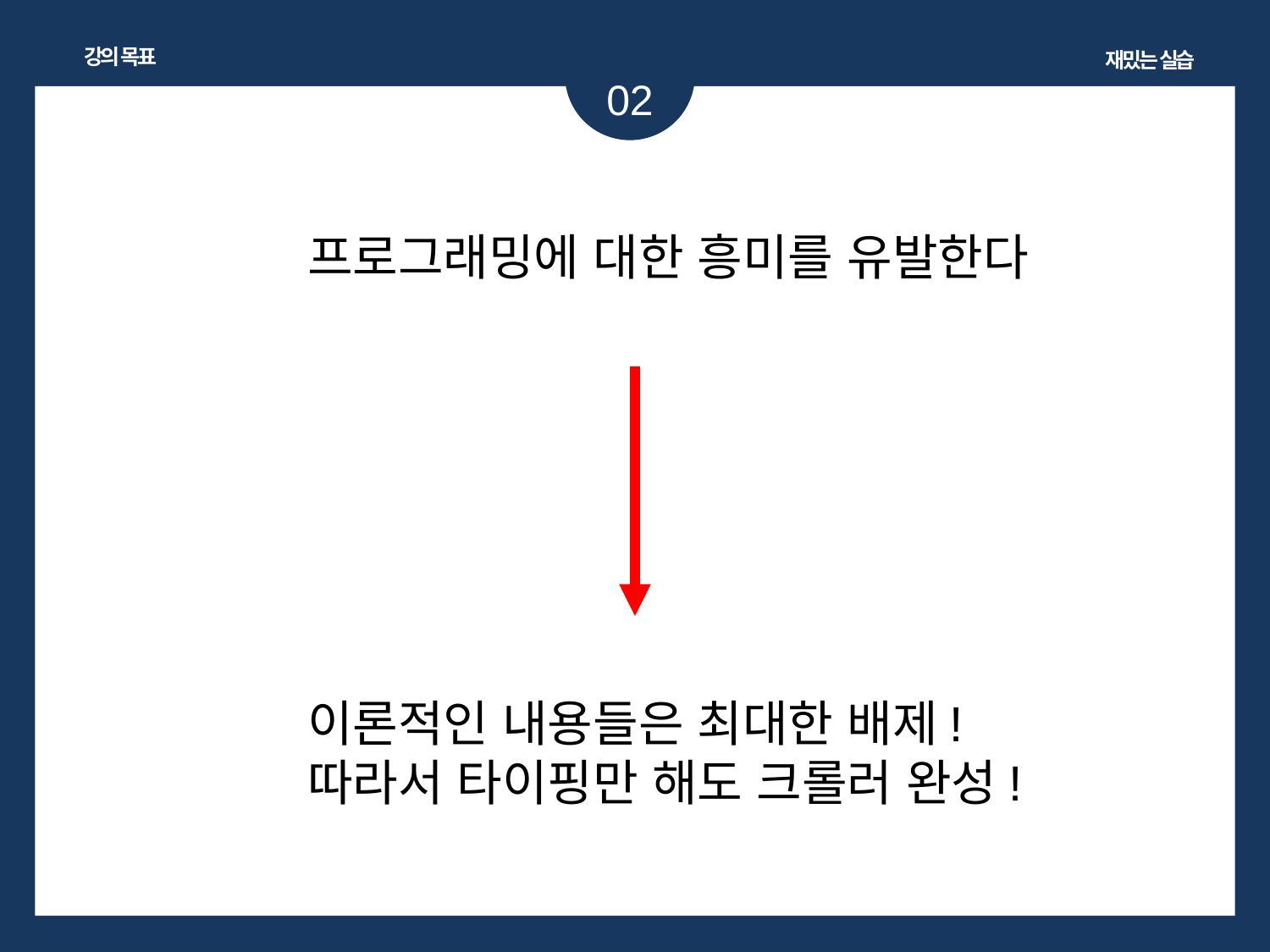

강의 목표
재밌는 실습
02

프로그래밍에 대한 흥미를 유발한다
이론적인 내용들은 최대한 배제!
따라서 타이핑만 해도 크롤러 완성!